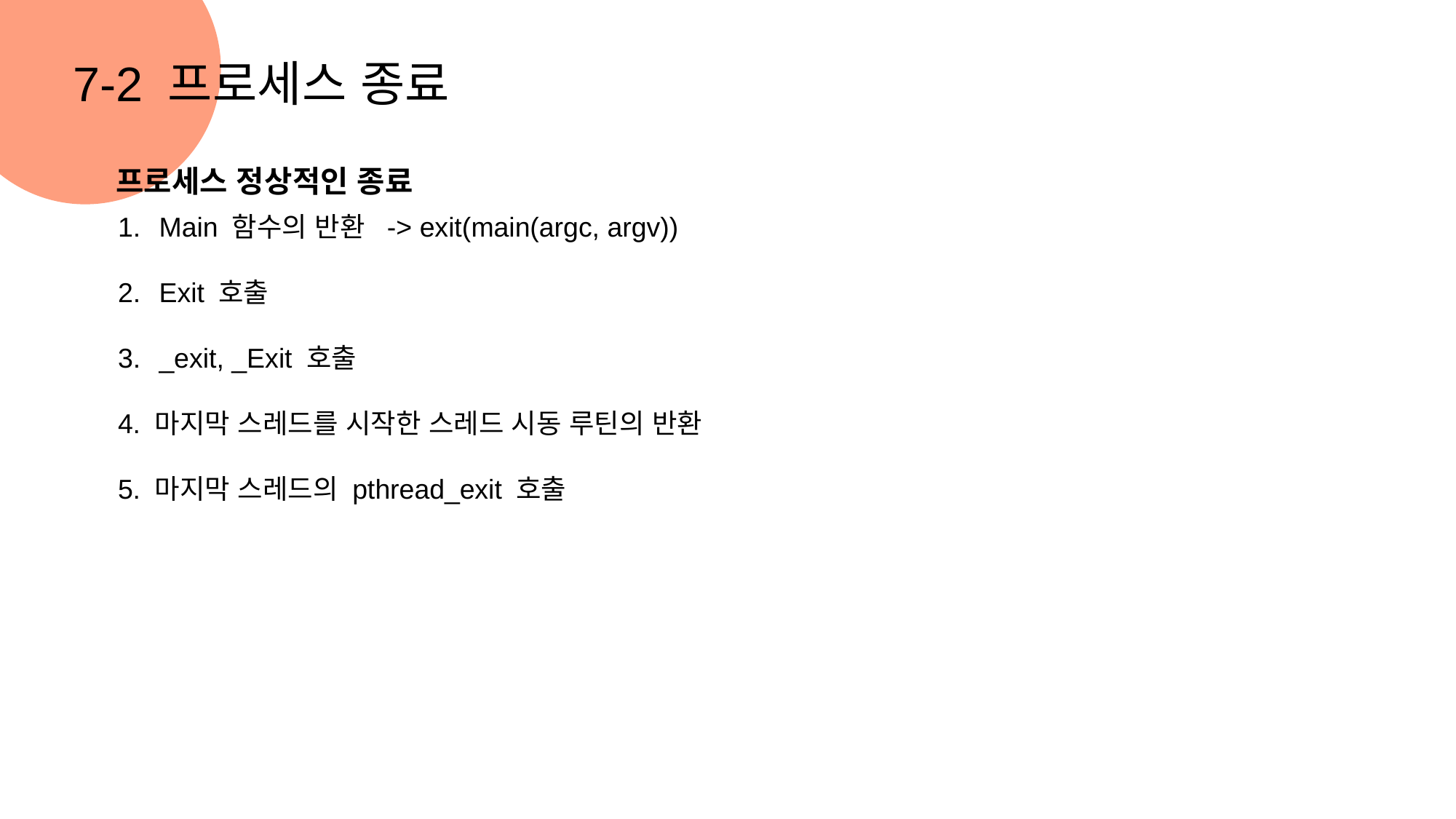

7-2 프로세스 종료
프로세스 정상적인 종료
Main 함수의 반환  -> exit(main(argc, argv))

Exit 호출

_exit, _Exit 호출

4. 마지막 스레드를 시작한 스레드 시동 루틴의 반환

5. 마지막 스레드의 pthread_exit 호출
설명
구조체 멤버